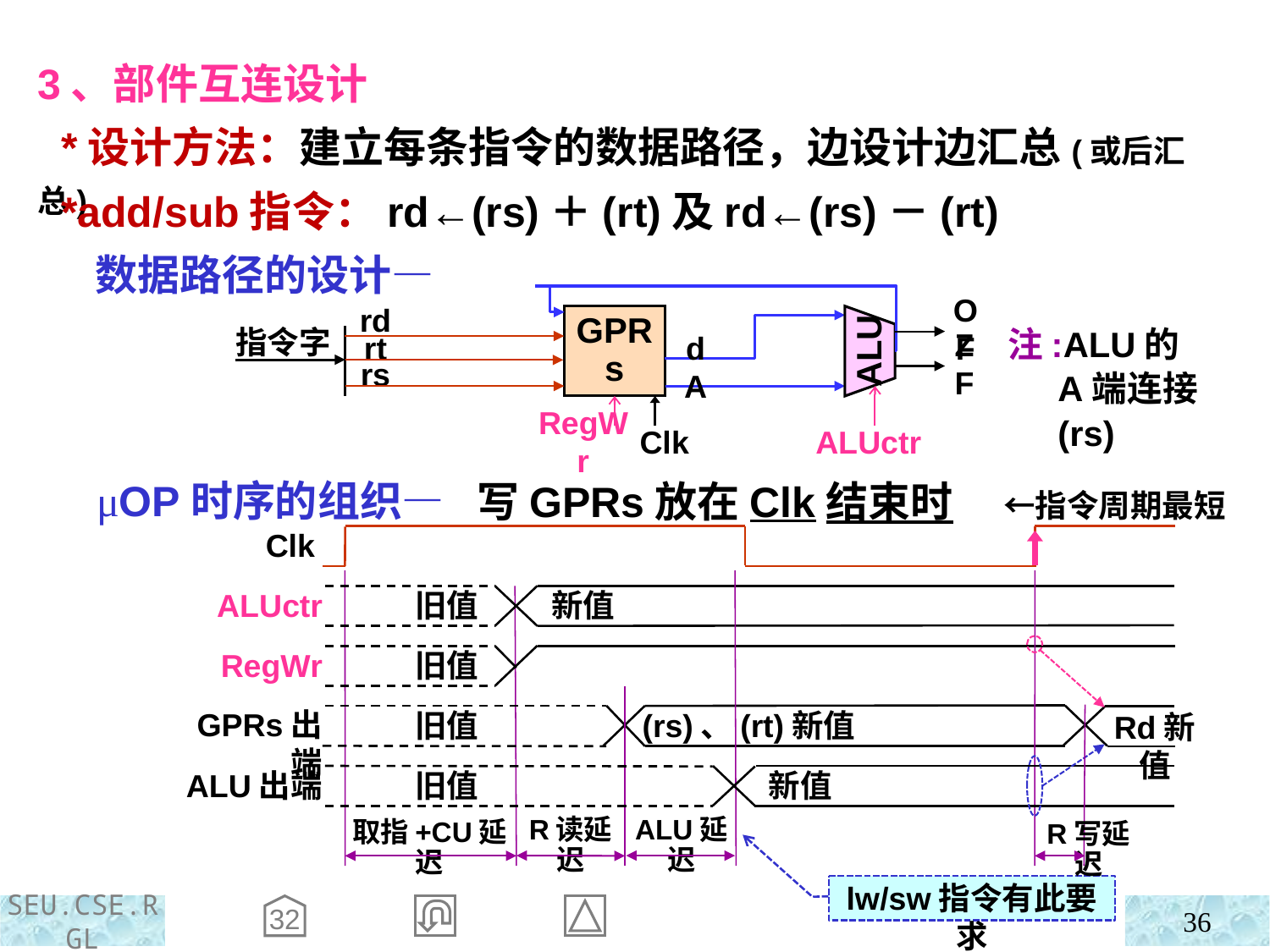

3、部件互连设计
  *设计方法：建立每条指令的数据路径，边设计边汇总(或后汇总)
  *add/sub指令：rd←(rs)＋(rt)及rd←(rs)－(rt)
     数据路径的设计—

     μOP时序的组织—
rd
rt
rs
GPRs
OF
ALU
指令字
dA
ZF
RegWr
Clk
ALUctr
注:ALU的A端连接(rs)
写GPRs放在Clk结束时       ←指令周期最短
Clk

Rd新值

R写延迟
ALUctr
新值
旧值
旧值
RegWr
GPRs出端
旧值
(rs)、(rt)新值
旧值
ALU出端
新值
R读延迟
ALU延迟
取指+CU延迟
lw/sw指令有此要求

32
36